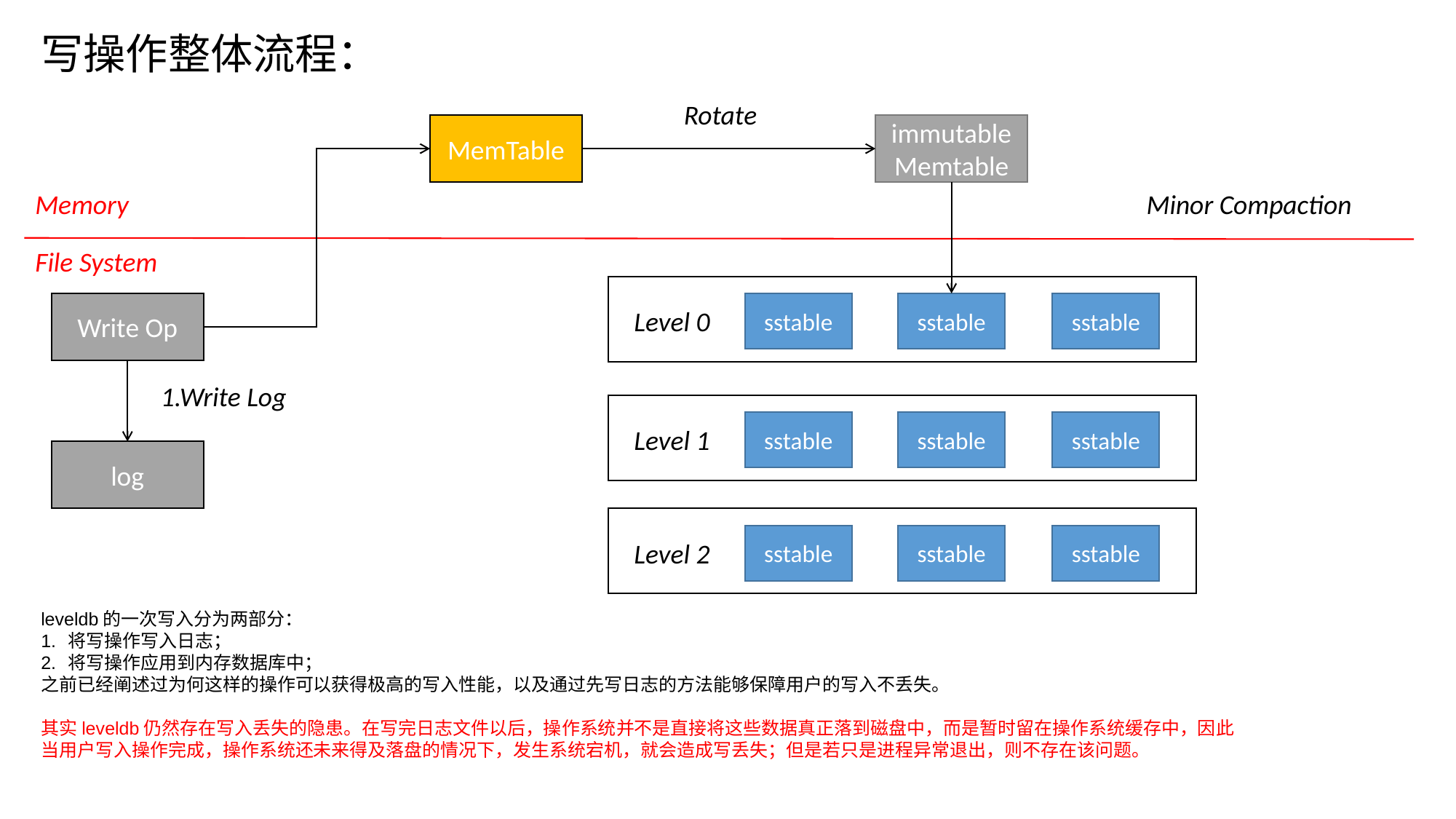

写操作整体流程：
Rotate
MemTable
immutable
Memtable
Memory
Minor Compaction
File System

sstable
sstable
sstable
Level 0
Write Op
1.Write Log

sstable
sstable
sstable
Level 1
log

sstable
sstable
sstable
Level 2
leveldb的一次写入分为两部分：
将写操作写入日志；
将写操作应用到内存数据库中；
之前已经阐述过为何这样的操作可以获得极高的写入性能，以及通过先写日志的方法能够保障用户的写入不丢失。

其实leveldb仍然存在写入丢失的隐患。在写完日志文件以后，操作系统并不是直接将这些数据真正落到磁盘中，而是暂时留在操作系统缓存中，因此当用户写入操作完成，操作系统还未来得及落盘的情况下，发生系统宕机，就会造成写丢失；但是若只是进程异常退出，则不存在该问题。